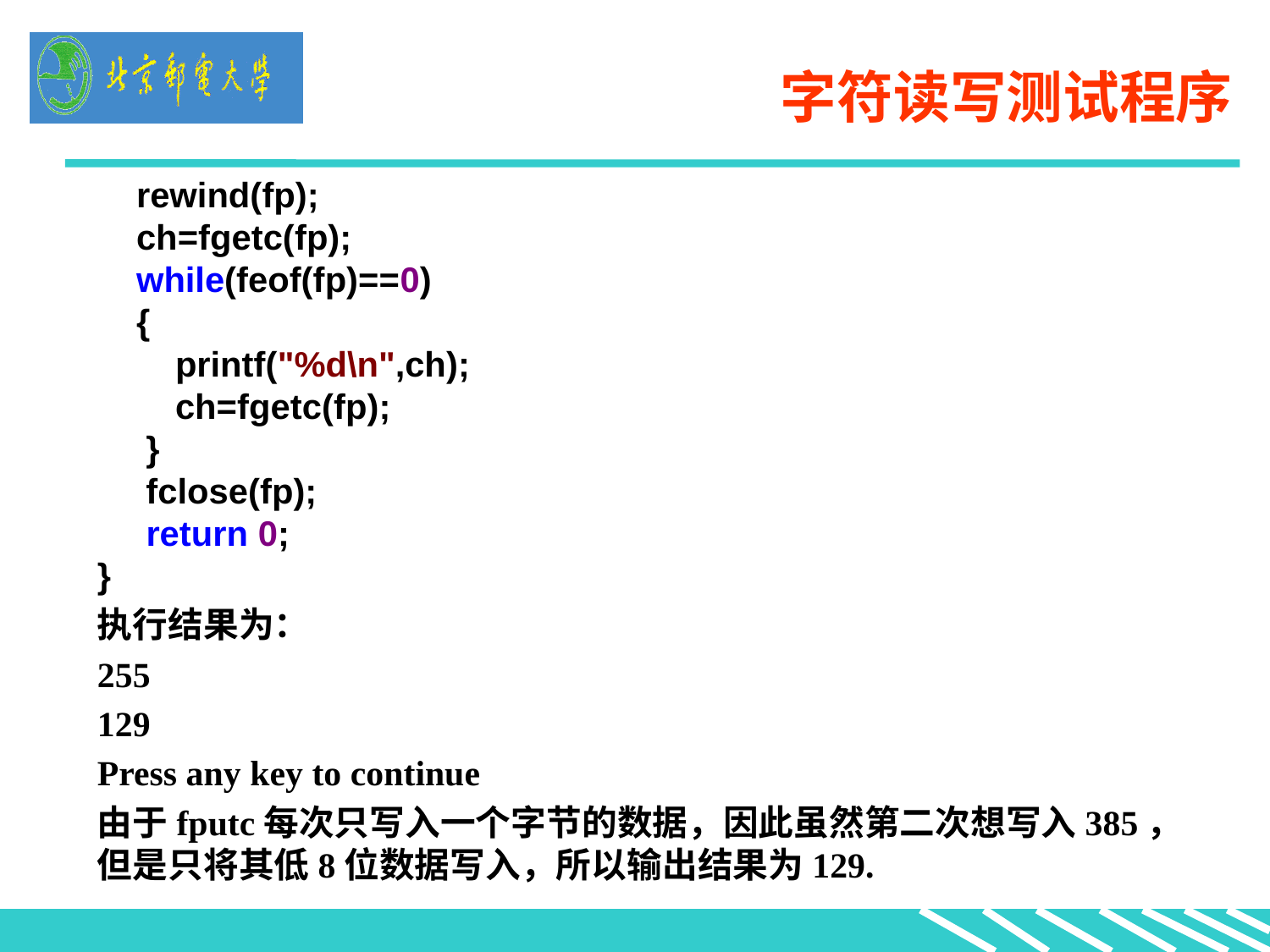

# 字符读写测试程序
    rewind(fp);
    ch=fgetc(fp);
    while(feof(fp)==0)
    {
        printf("%d\n",ch);
        ch=fgetc(fp);
     }
     fclose(fp);
     return 0;
}
执行结果为：
255
129
Press any key to continue
由于fputc每次只写入一个字节的数据，因此虽然第二次想写入385，但是只将其低8位数据写入，所以输出结果为129.
20